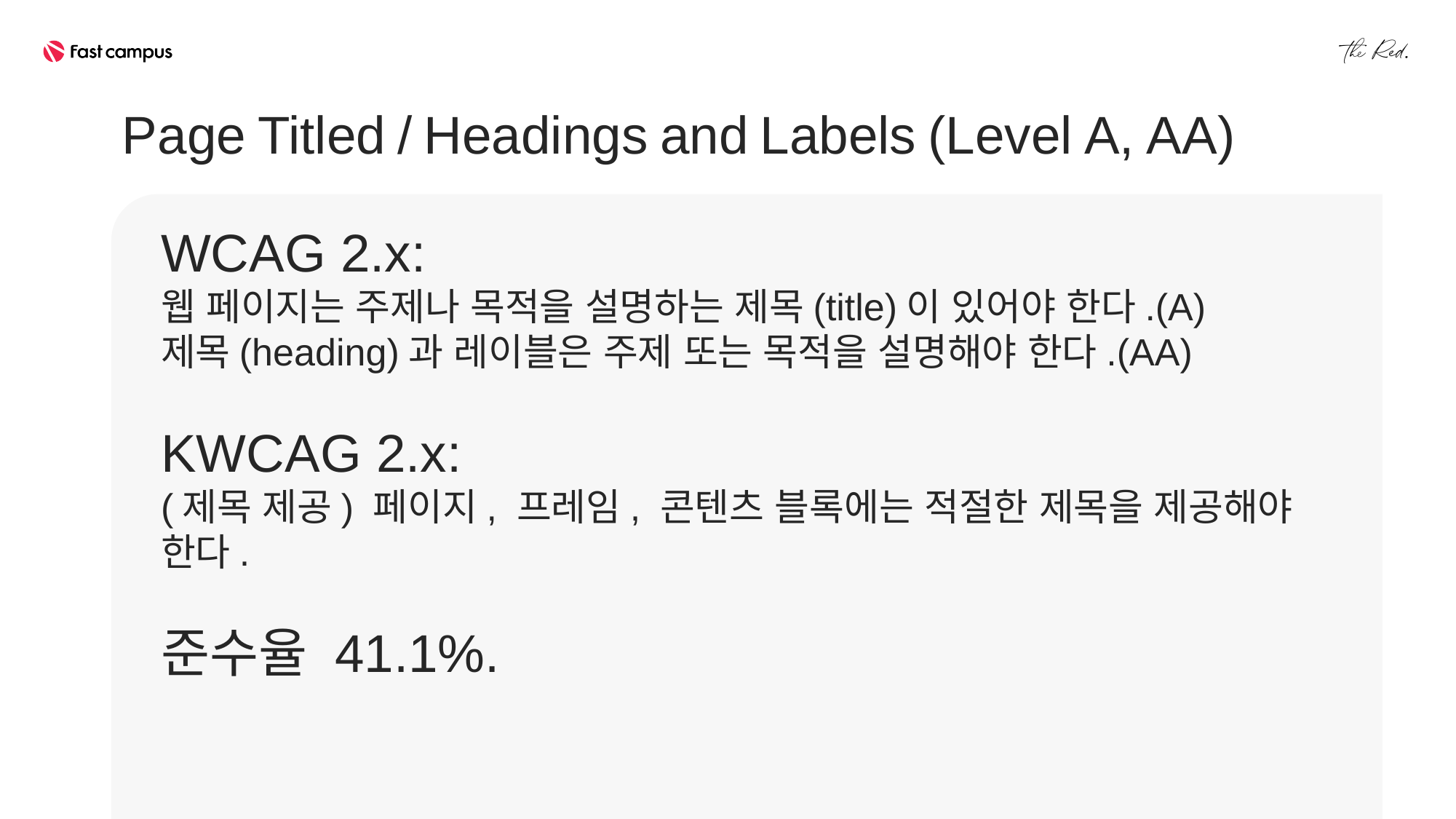

Page Titled / Headings and Labels (Level A, AA)
WCAG 2.x:
웹 페이지는 주제나 목적을 설명하는 제목(title)이 있어야 한다.(A)
제목(heading)과 레이블은 주제 또는 목적을 설명해야 한다.(AA)

KWCAG 2.x:
(제목 제공) 페이지, 프레임, 콘텐츠 블록에는 적절한 제목을 제공해야 한다.

준수율 41.1%.